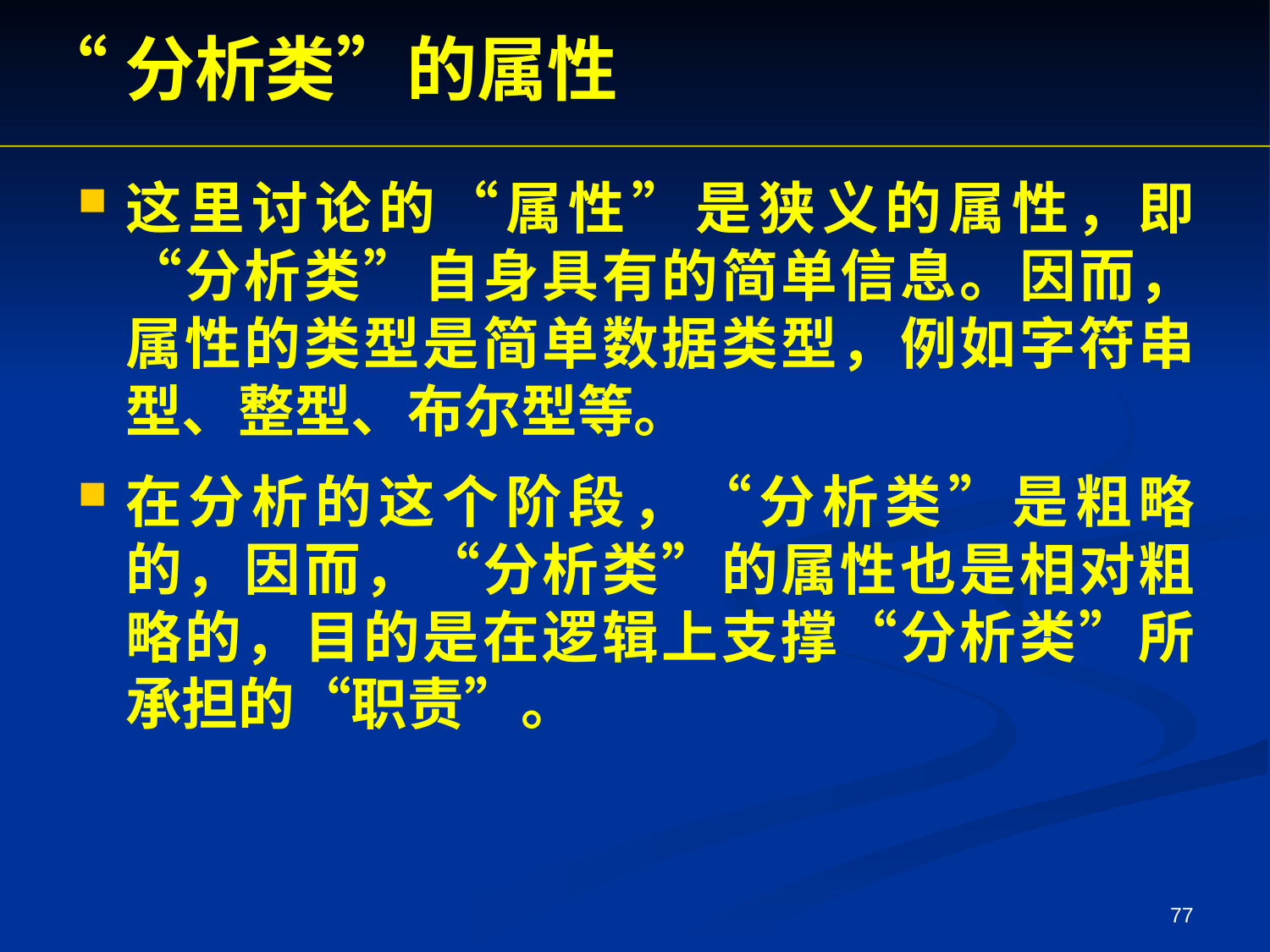

“分析类”的属性

这里讨论的“属性”是狭义的属性，即“分析类”自身具有的简单信息。因而，属性的类型是简单数据类型，例如字符串型、整型、布尔型等。
在分析的这个阶段，“分析类”是粗略的，因而，“分析类”的属性也是相对粗略的，目的是在逻辑上支撑“分析类”所承担的“职责”。
77